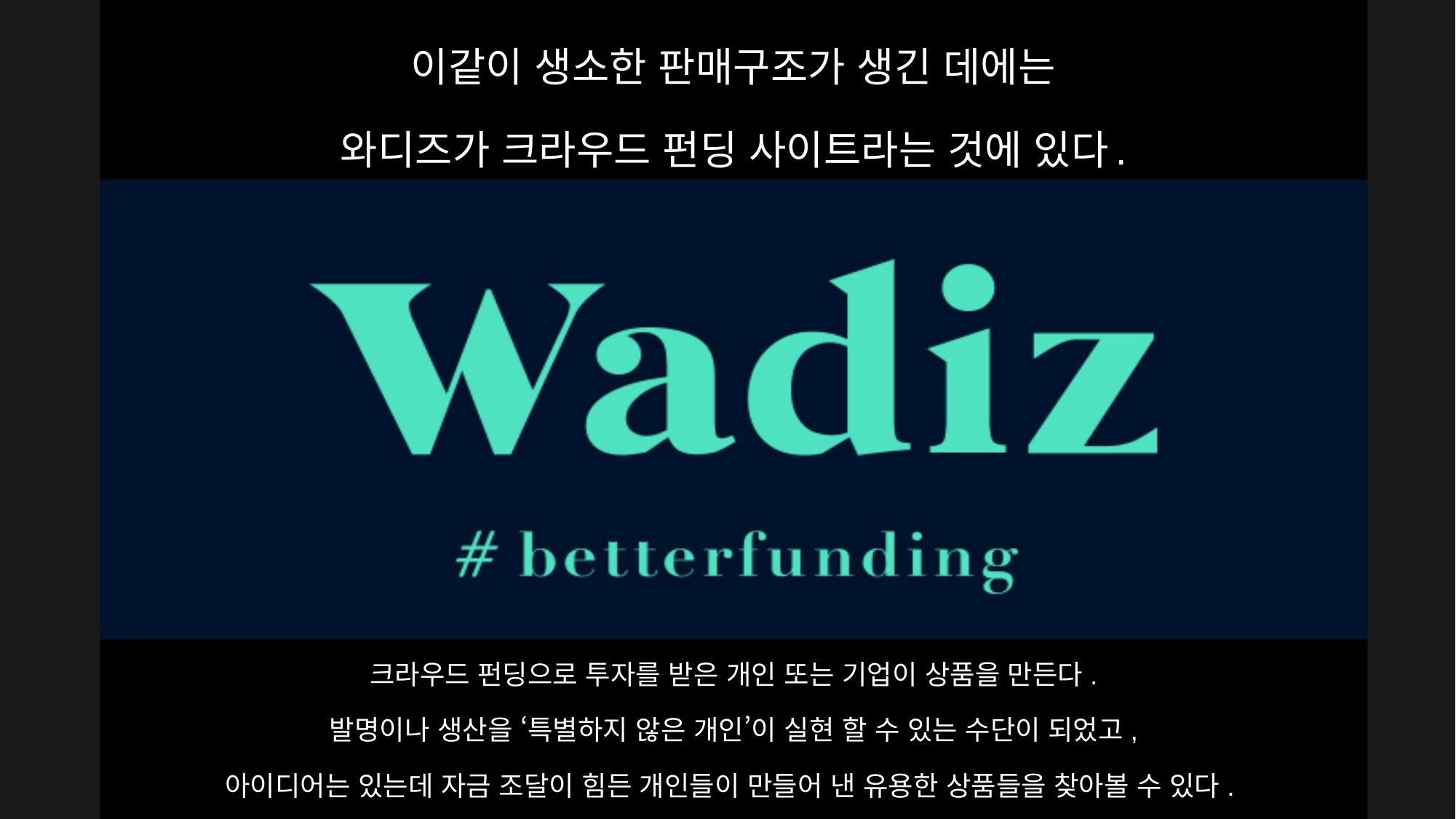

이같이 생소한 판매구조가 생긴 데에는
와디즈가 크라우드 펀딩 사이트라는 것에 있다.

크라우드 펀딩으로 투자를 받은 개인 또는 기업이 상품을 만든다.
발명이나 생산을 ‘특별하지 않은 개인’이 실현 할 수 있는 수단이 되었고,
아이디어는 있는데 자금 조달이 힘든 개인들이 만들어 낸 유용한 상품들을 찾아볼 수 있다.